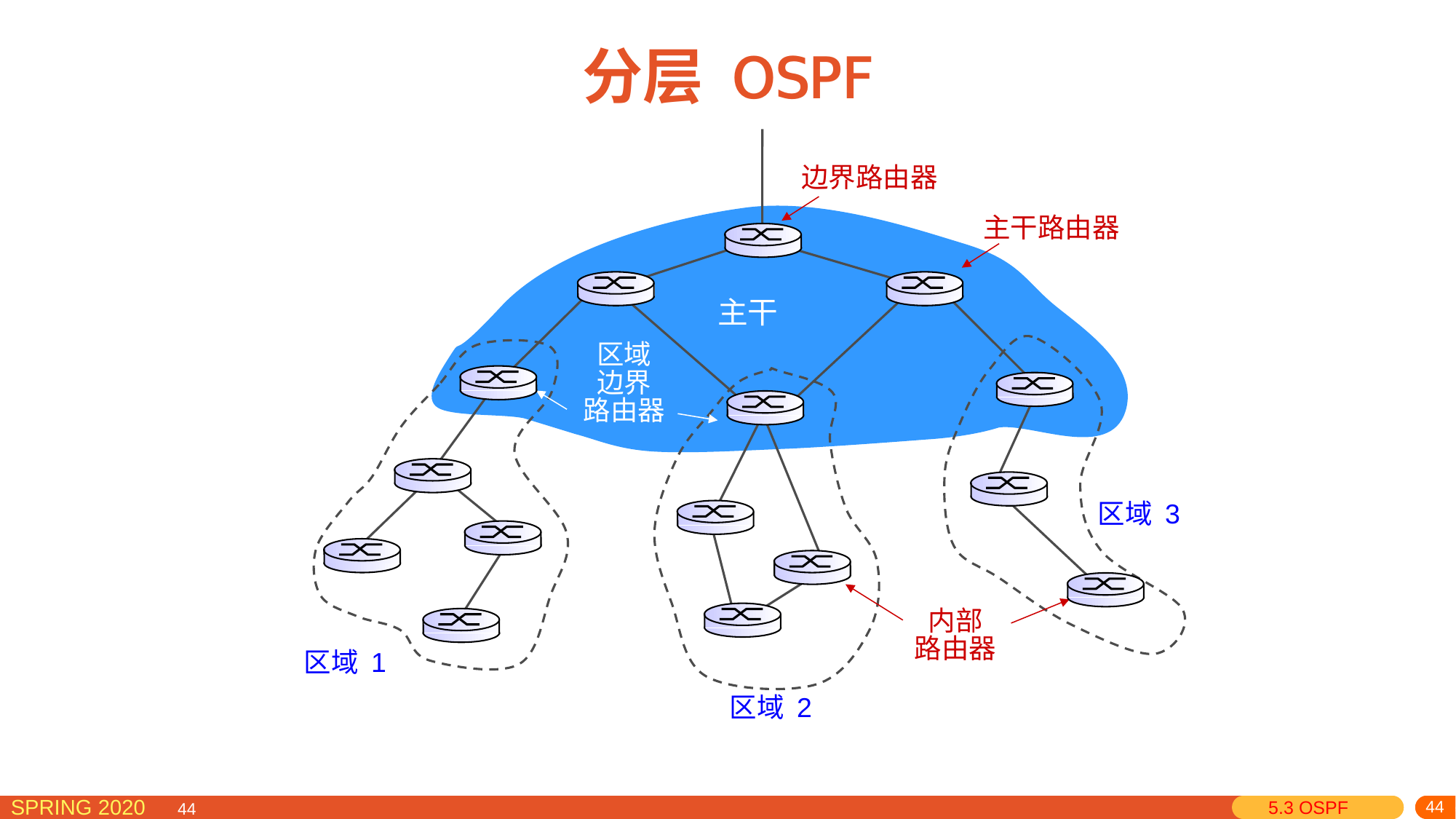

# 分层 OSPF

边界路由器

主干路由器

主干

区域
边界
路由器

区域 3

内部
路由器

区域 1
区域 2
5.3 OSPF